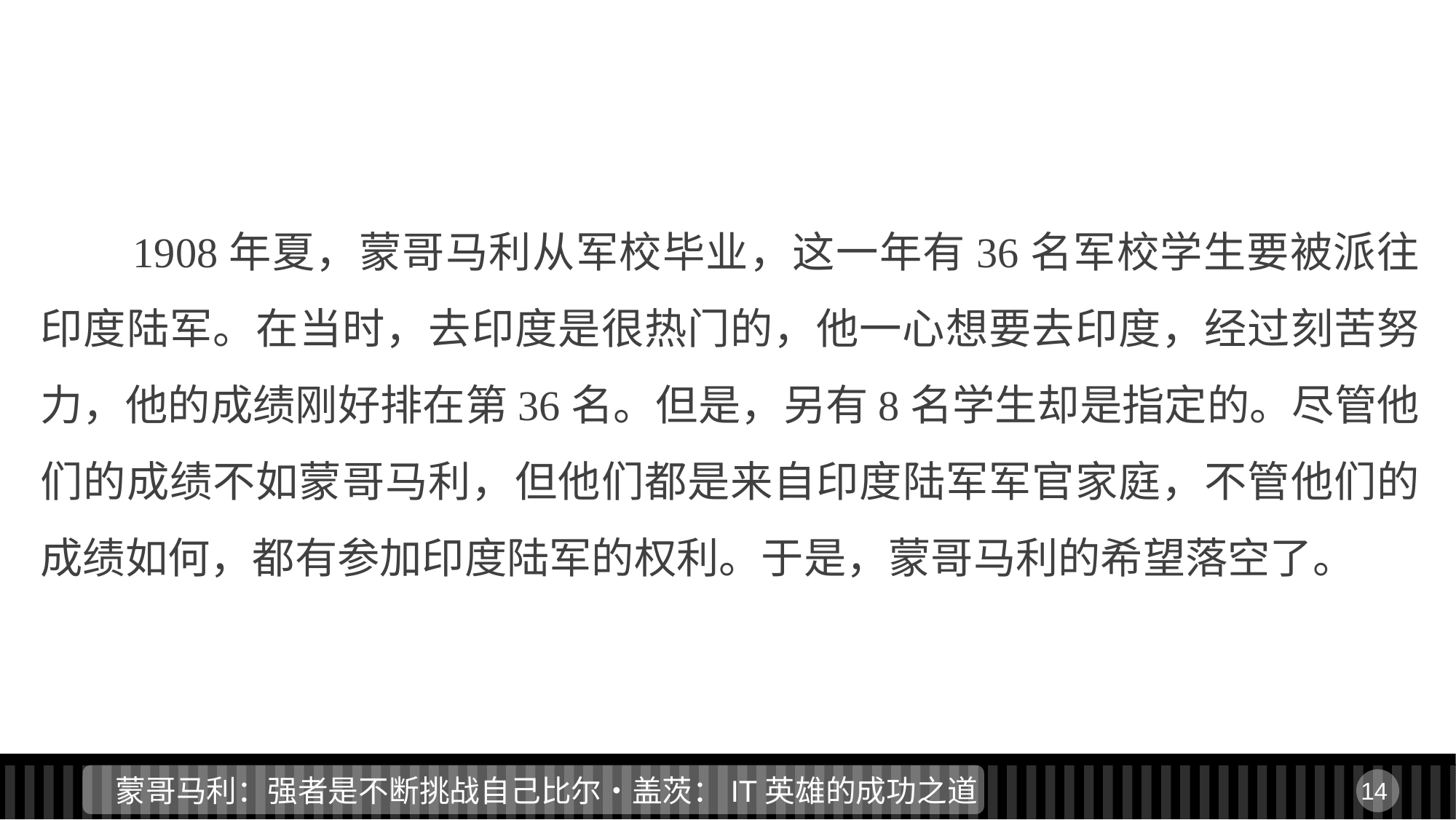

1908年夏，蒙哥马利从军校毕业，这一年有36名军校学生要被派往印度陆军。在当时，去印度是很热门的，他一心想要去印度，经过刻苦努力，他的成绩刚好排在第36名。但是，另有8名学生却是指定的。尽管他们的成绩不如蒙哥马利，但他们都是来自印度陆军军官家庭，不管他们的成绩如何，都有参加印度陆军的权利。于是，蒙哥马利的希望落空了。